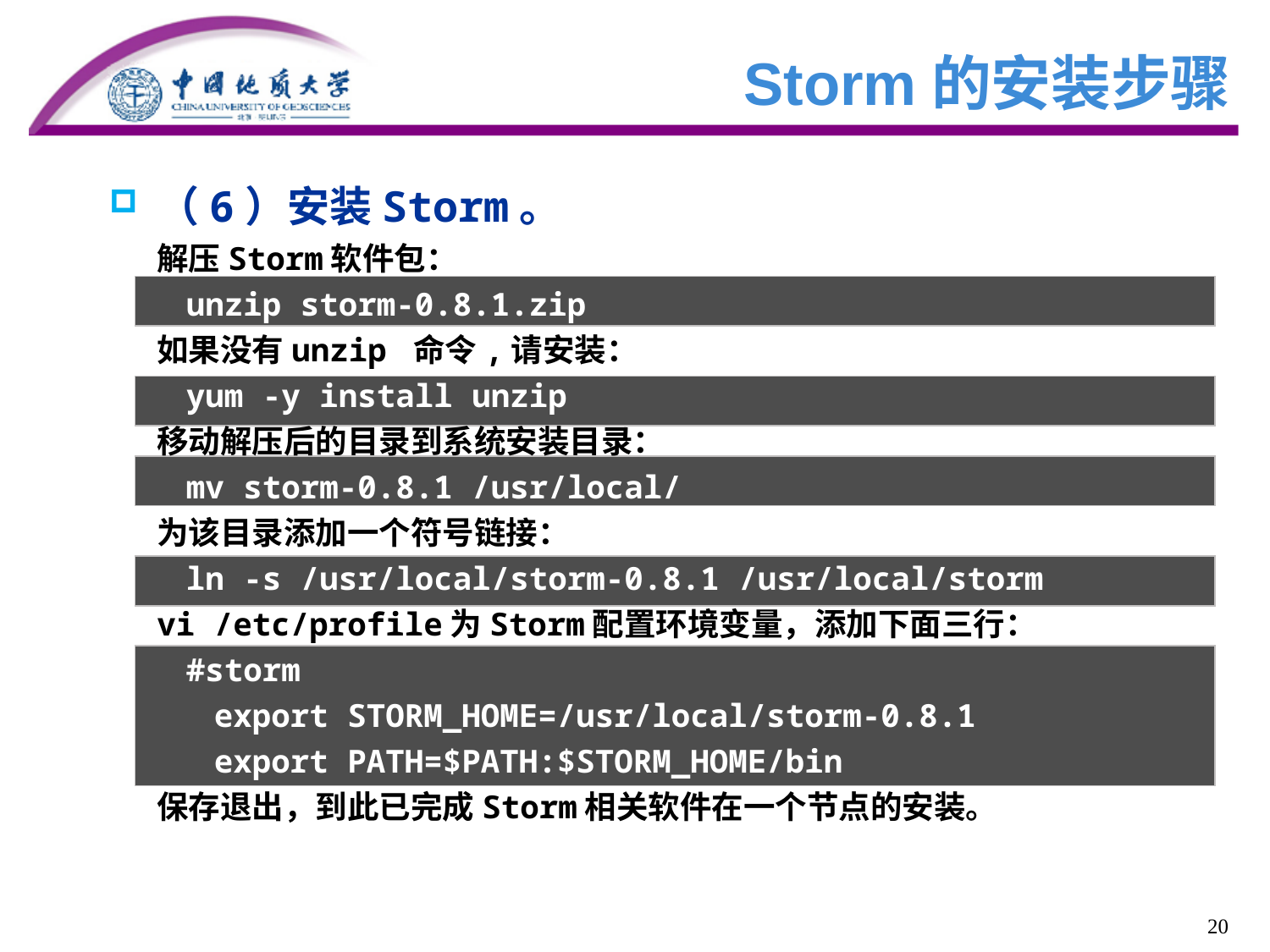

# Storm的安装步骤
（6）安装Storm。
解压Storm软件包：
   unzip storm-0.8.1.zip
如果没有unzip 命令,请安装：
   yum -y install unzip
移动解压后的目录到系统安装目录：
   mv storm-0.8.1 /usr/local/
为该目录添加一个符号链接：
   ln -s /usr/local/storm-0.8.1 /usr/local/storm
vi /etc/profile为Storm配置环境变量，添加下面三行：
   #storm
   export STORM_HOME=/usr/local/storm-0.8.1
   export PATH=$PATH:$STORM_HOME/bin
保存退出，到此已完成Storm相关软件在一个节点的安装。